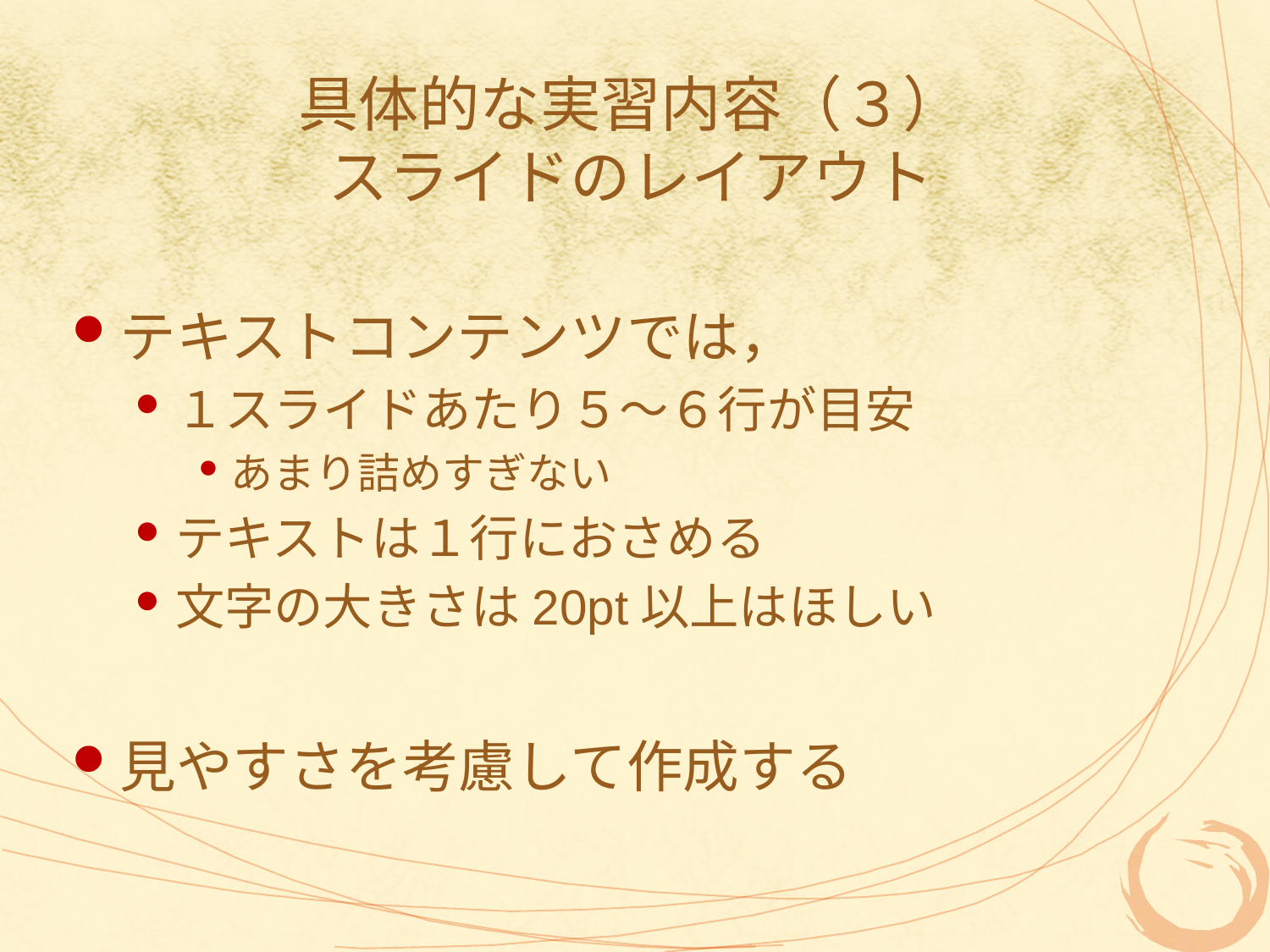

# 具体的な実習内容（３） スライドのレイアウト

テキストコンテンツでは，
１スライドあたり５～６行が目安
あまり詰めすぎない
テキストは１行におさめる
文字の大きさは20pt以上はほしい

見やすさを考慮して作成する